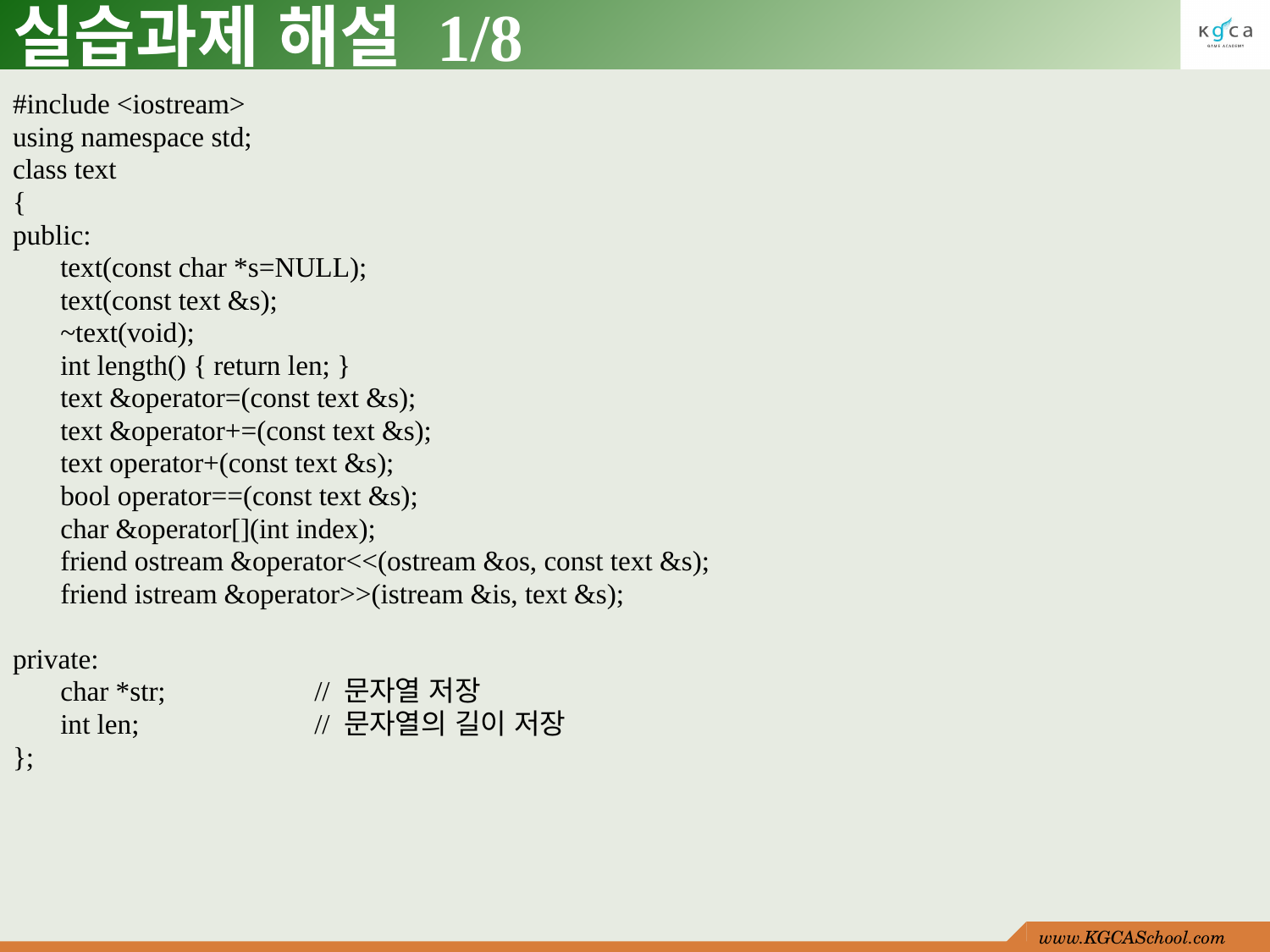

# 실습과제 해설 1/8
#include <iostream>
using namespace std;
class text
{
public:
	text(const char *s=NULL);
	text(const text &s);
	~text(void);
	int length() { return len; }
	text &operator=(const text &s);
	text &operator+=(const text &s);
	text operator+(const text &s);
	bool operator==(const text &s);
	char &operator[](int index);
	friend ostream &operator<<(ostream &os, const text &s);
	friend istream &operator>>(istream &is, text &s);

private:
	char *str;		// 문자열 저장
	int len;		// 문자열의 길이 저장
};